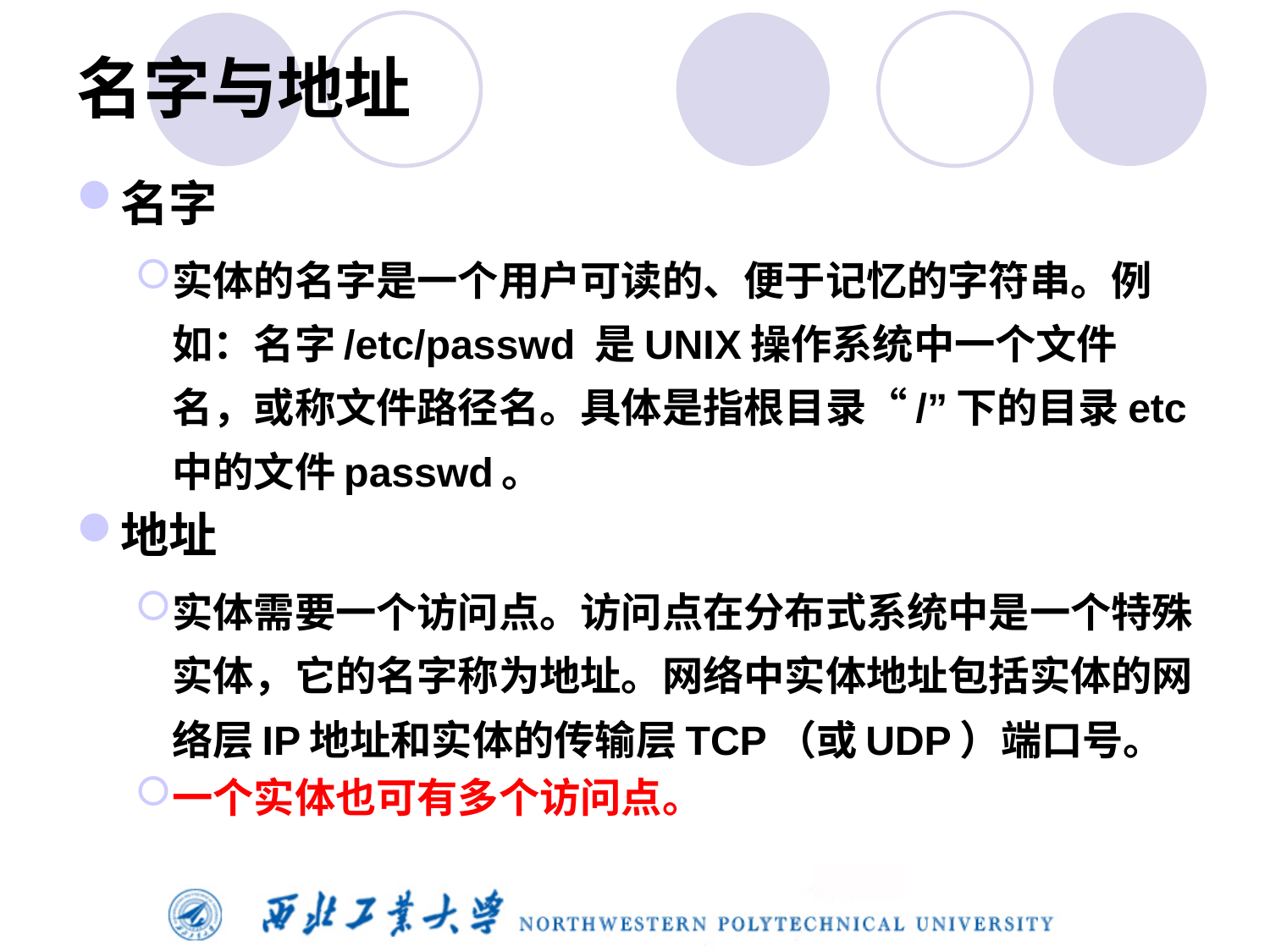

# 名字与地址
名字
实体的名字是一个用户可读的、便于记忆的字符串。例如：名字/etc/passwd 是UNIX操作系统中一个文件名，或称文件路径名。具体是指根目录“/”下的目录etc中的文件passwd。
地址
实体需要一个访问点。访问点在分布式系统中是一个特殊实体，它的名字称为地址。网络中实体地址包括实体的网络层IP地址和实体的传输层TCP（或UDP）端口号。
一个实体也可有多个访问点。